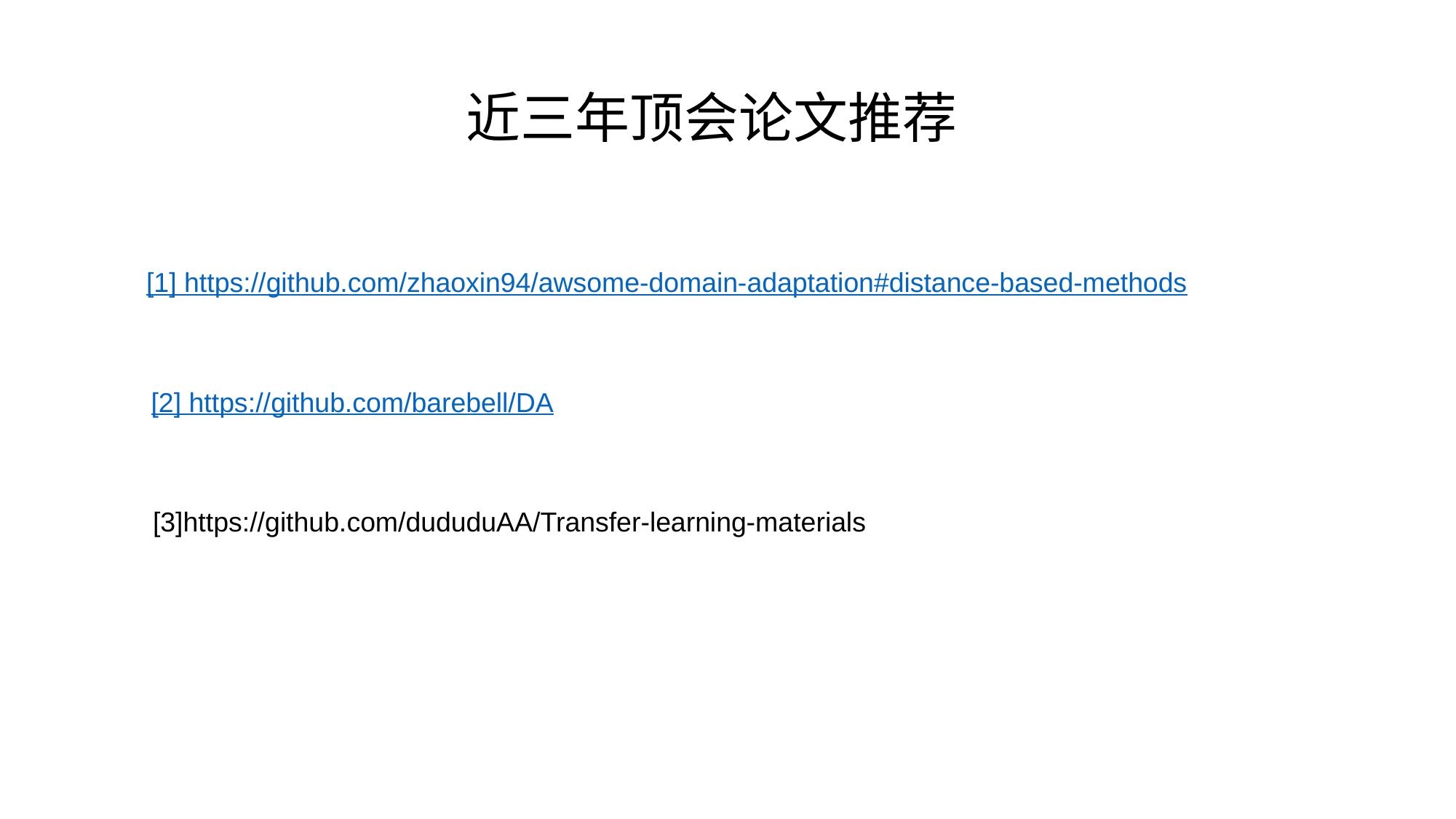

# 近三年顶会论文推荐
[1] https://github.com/zhaoxin94/awsome-domain-adaptation#distance-based-methods
[2] https://github.com/barebell/DA
[3]https://github.com/dududuAA/Transfer-learning-materials